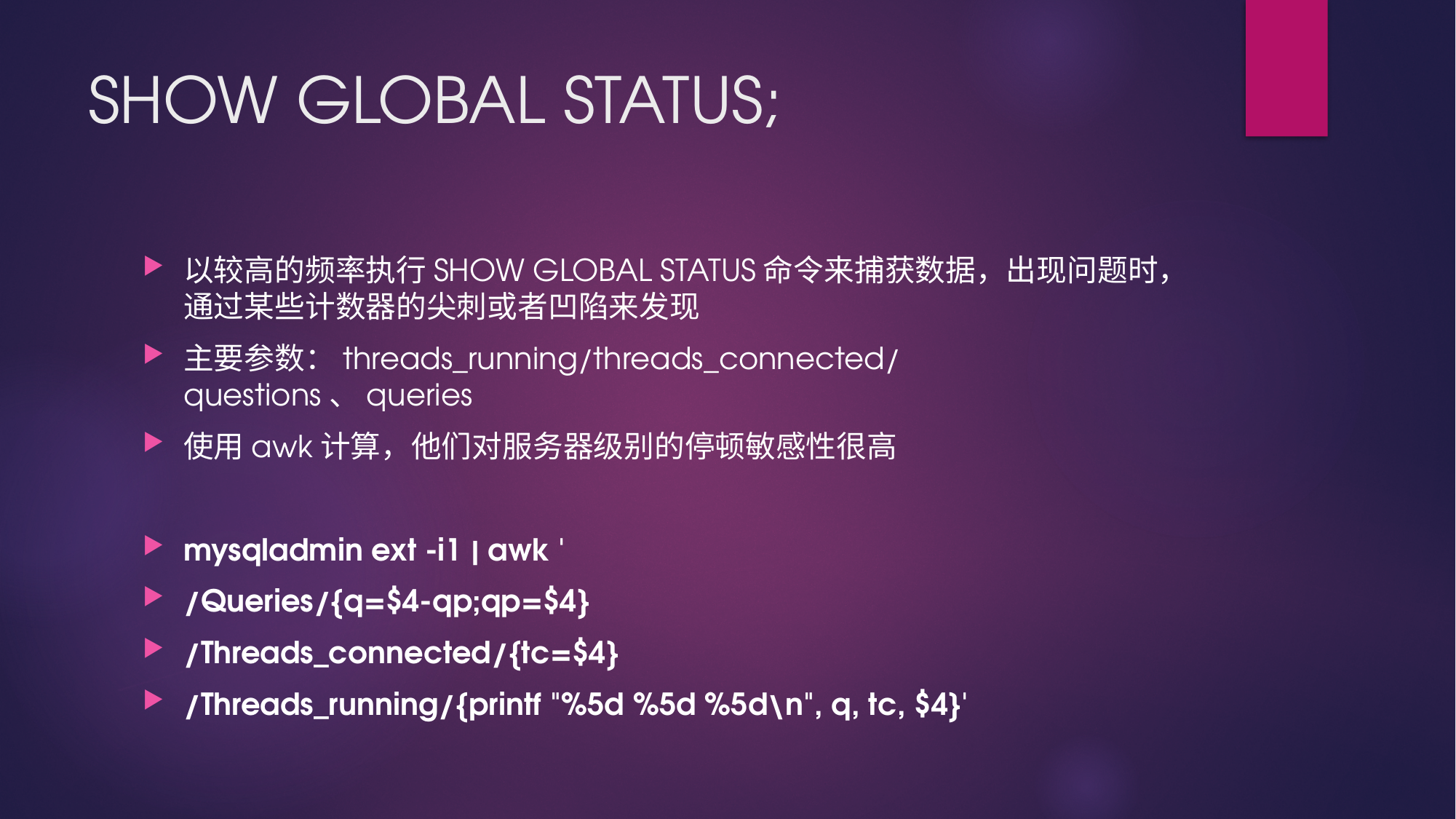

# SHOW GLOBAL STATUS;
以较高的频率执行SHOW GLOBAL STATUS命令来捕获数据，出现问题时，通过某些计数器的尖刺或者凹陷来发现
主要参数：threads_running/threads_connected/questions、queries
使用awk计算，他们对服务器级别的停顿敏感性很高

mysqladmin ext -i1 | awk '
/Queries/{q=$4-qp;qp=$4}
/Threads_connected/{tc=$4}
/Threads_running/{printf "%5d %5d %5d\n", q, tc, $4}'